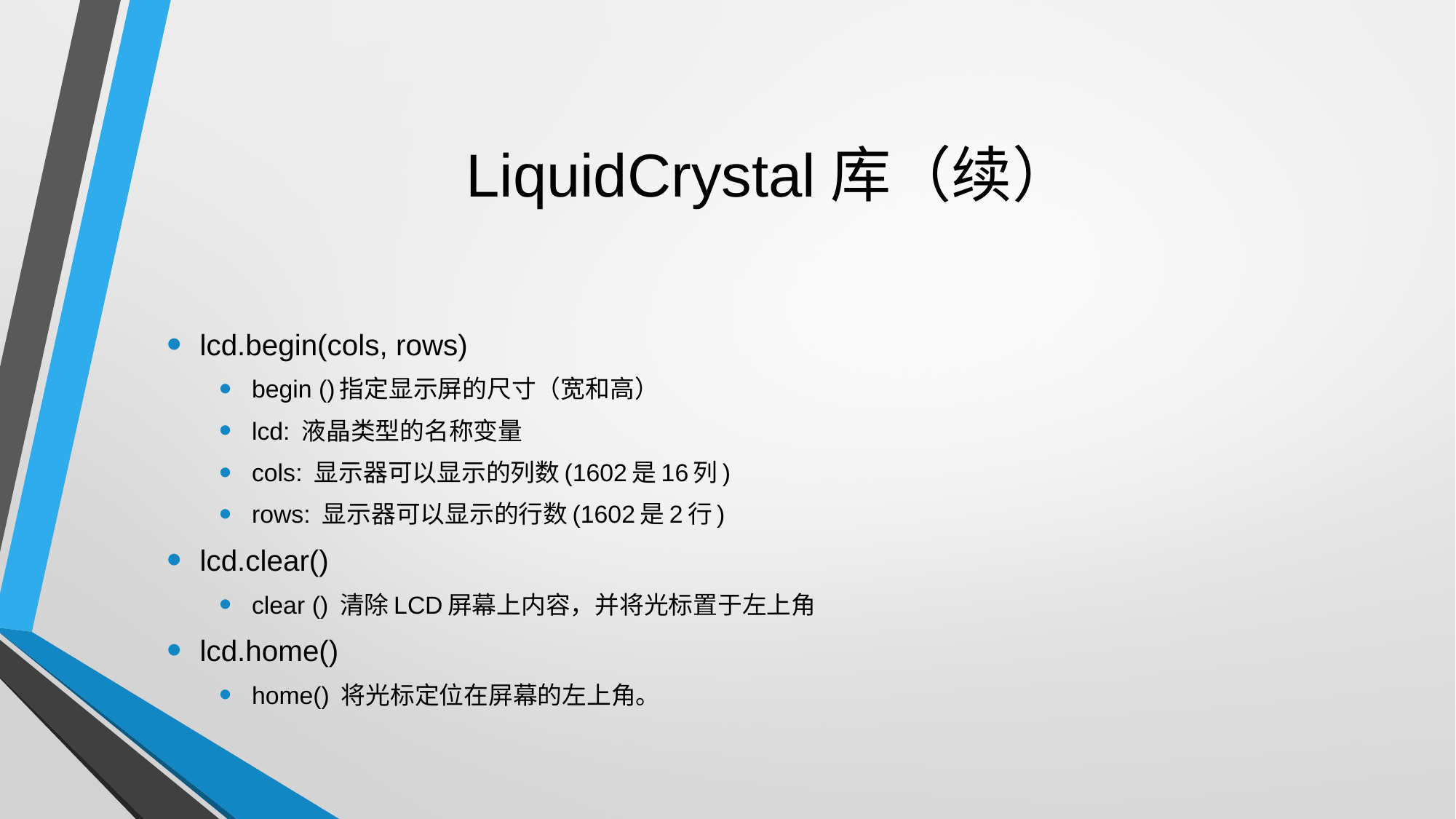

# LiquidCrystal库（续）
lcd.begin(cols, rows)
begin ()指定显示屏的尺寸（宽和高）
lcd: 液晶类型的名称变量
cols: 显示器可以显示的列数(1602是16列)
rows: 显示器可以显示的行数(1602是2行)
lcd.clear()
clear () 清除LCD屏幕上内容，并将光标置于左上角
lcd.home()
home() 将光标定位在屏幕的左上角。